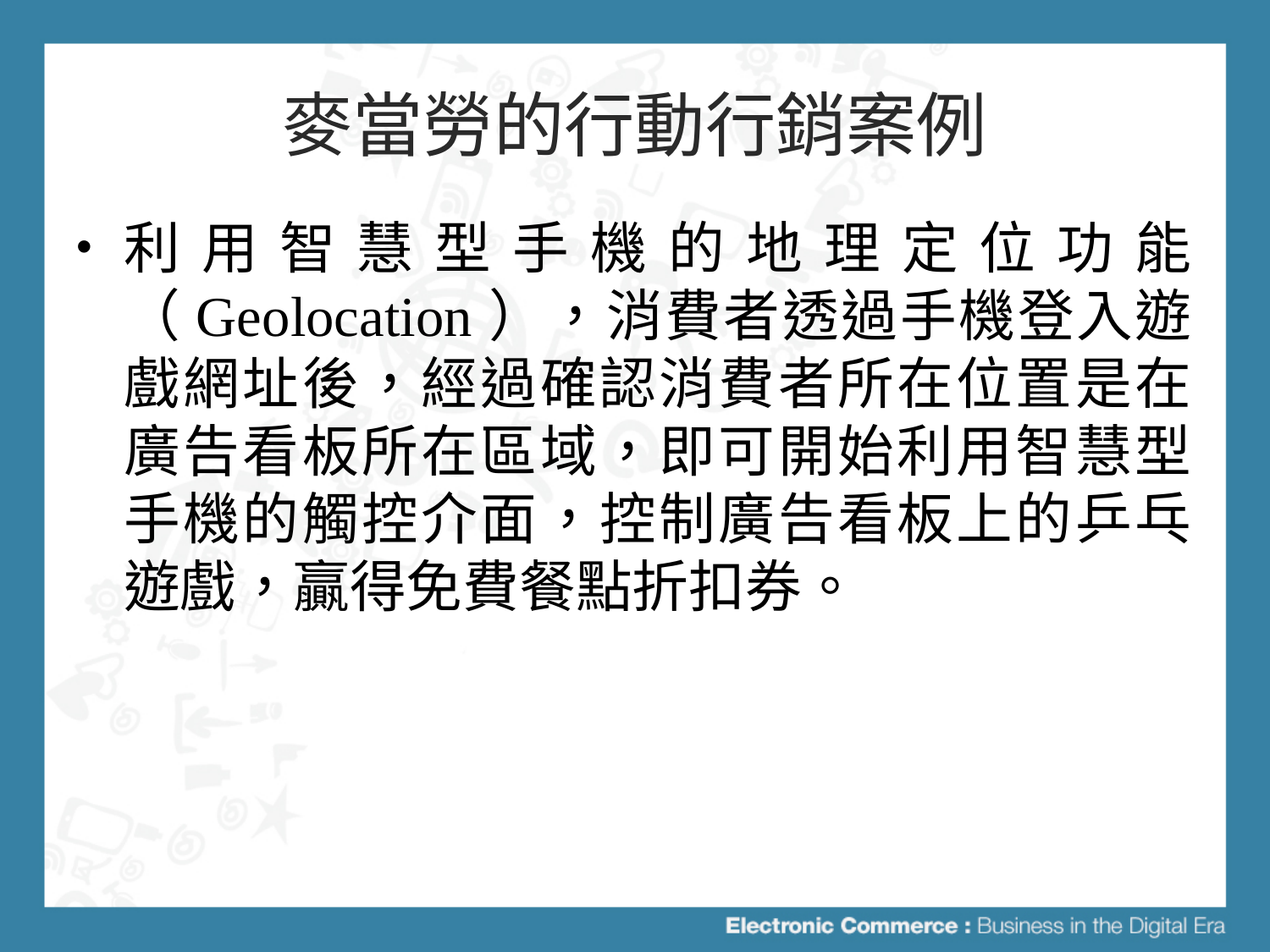

# 麥當勞的行動行銷案例
利用智慧型手機的地理定位功能（Geolocation），消費者透過手機登入遊戲網址後，經過確認消費者所在位置是在廣告看板所在區域，即可開始利用智慧型手機的觸控介面，控制廣告看板上的乒乓遊戲，贏得免費餐點折扣券。